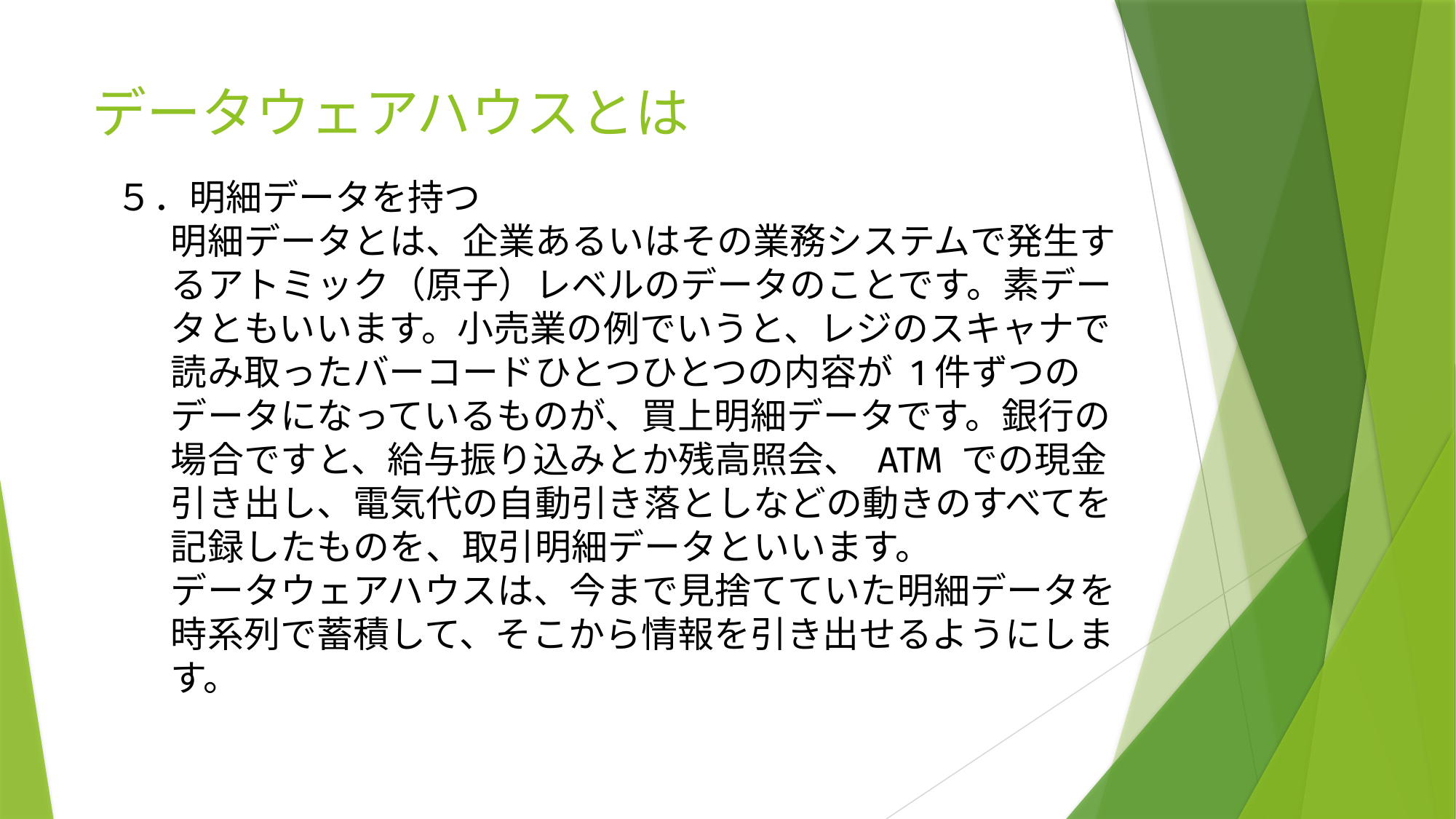

# データウェアハウスとは
５．明細データを持つ
明細データとは、企業あるいはその業務システムで発生するアトミック（原子）レベルのデータのことです。素データともいいます。小売業の例でいうと、レジのスキャナで読み取ったバーコードひとつひとつの内容が 1件ずつのデータになっているものが、買上明細データです。銀行の場合ですと、給与振り込みとか残高照会、 ATM での現金引き出し、電気代の自動引き落としなどの動きのすべてを記録したものを、取引明細データといいます。
データウェアハウスは、今まで見捨てていた明細データを時系列で蓄積して、そこから情報を引き出せるようにします。